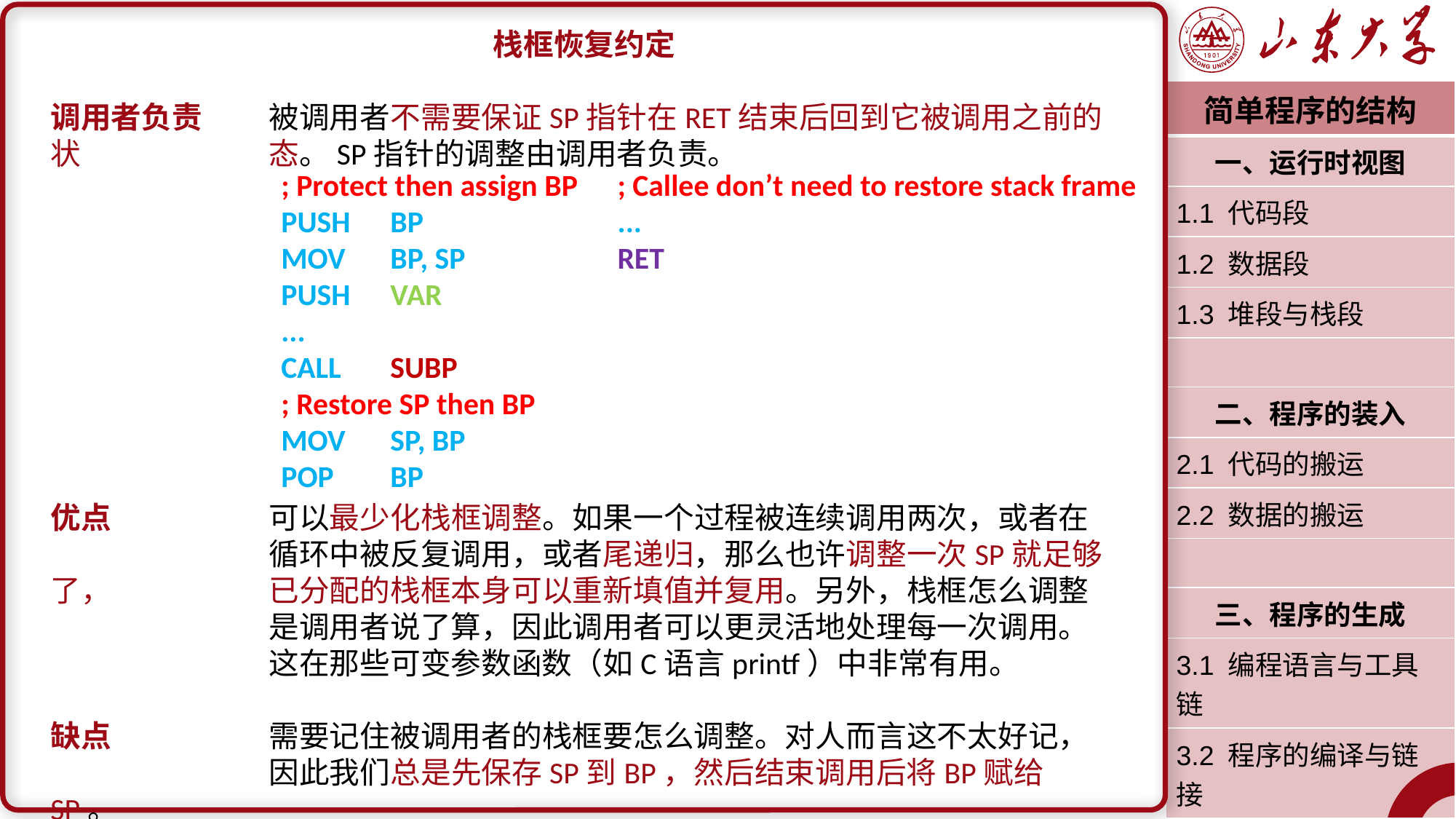

栈框恢复约定

调用者负责	被调用者不需要保证SP指针在RET结束后回到它被调用之前的状		态。SP指针的调整由调用者负责。

优点		可以最少化栈框调整。如果一个过程被连续调用两次，或者在		循环中被反复调用，或者尾递归，那么也许调整一次SP就足够了，		已分配的栈框本身可以重新填值并复用。另外，栈框怎么调整		是调用者说了算，因此调用者可以更灵活地处理每一次调用。		这在那些可变参数函数（如C语言printf）中非常有用。

缺点		需要记住被调用者的栈框要怎么调整。对人而言这不太好记，		因此我们总是先保存SP到BP，然后结束调用后将BP赋给SP。
| 简单程序的结构 |
| --- |
| 一、运行时视图 |
| 1.1 代码段 |
| 1.2 数据段 |
| 1.3 堆段与栈段 |
|  |
| 二、程序的装入 |
| 2.1 代码的搬运 |
| 2.2 数据的搬运 |
|  |
| 三、程序的生成 |
| 3.1 编程语言与工具链 |
| 3.2 程序的编译与链接 |
| 3.3 过程调用与栈框 |
| 潘润宇 2023.03 |
; Protect then assign BP
PUSH	BP
MOV	BP, SP
PUSH	VAR
...
CALL	SUBP
; Restore SP then BP
MOV	SP, BP
POP	BP
; Callee don’t need to restore stack frame
...
RET